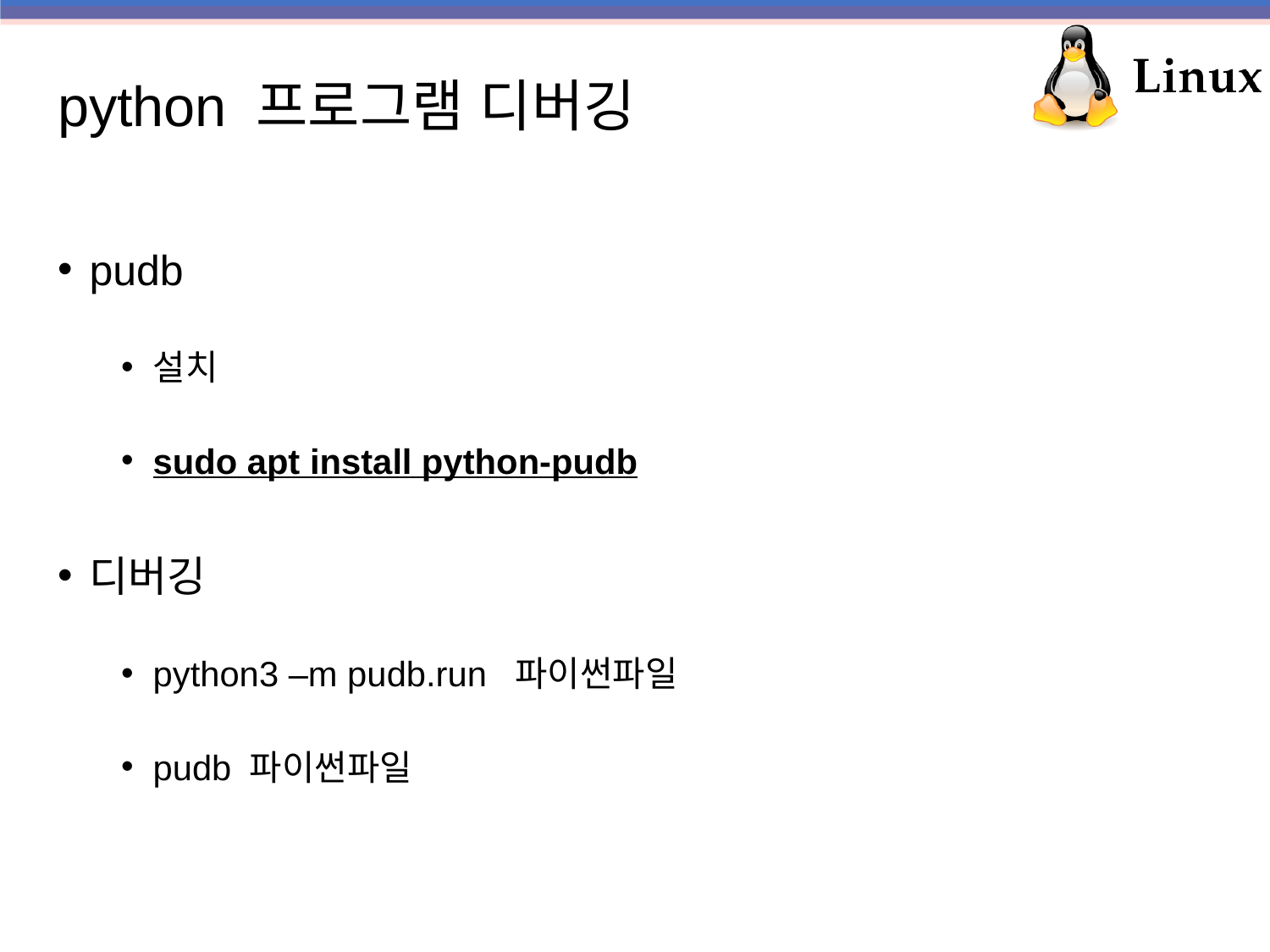

# python 프로그램 디버깅
pudb
설치
sudo apt install python-pudb
디버깅
python3 –m pudb.run  파이썬파일
pudb 파이썬파일